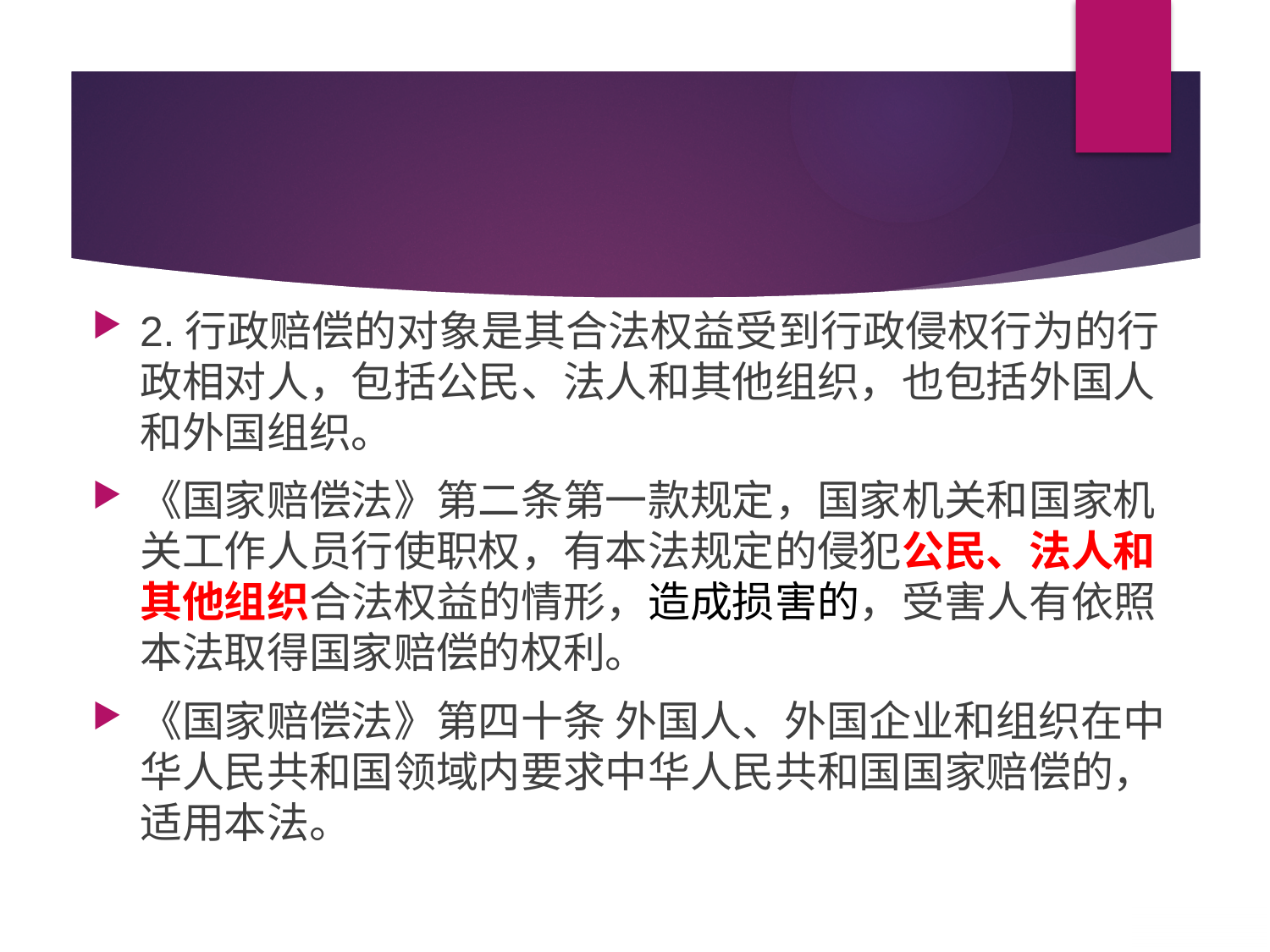

3
#
2.行政赔偿的对象是其合法权益受到行政侵权行为的行政相对人，包括公民、法人和其他组织，也包括外国人和外国组织。
《国家赔偿法》第二条第一款规定，国家机关和国家机关工作人员行使职权，有本法规定的侵犯公民、法人和其他组织合法权益的情形，造成损害的，受害人有依照本法取得国家赔偿的权利。
《国家赔偿法》第四十条 外国人、外国企业和组织在中华人民共和国领域内要求中华人民共和国国家赔偿的，适用本法。